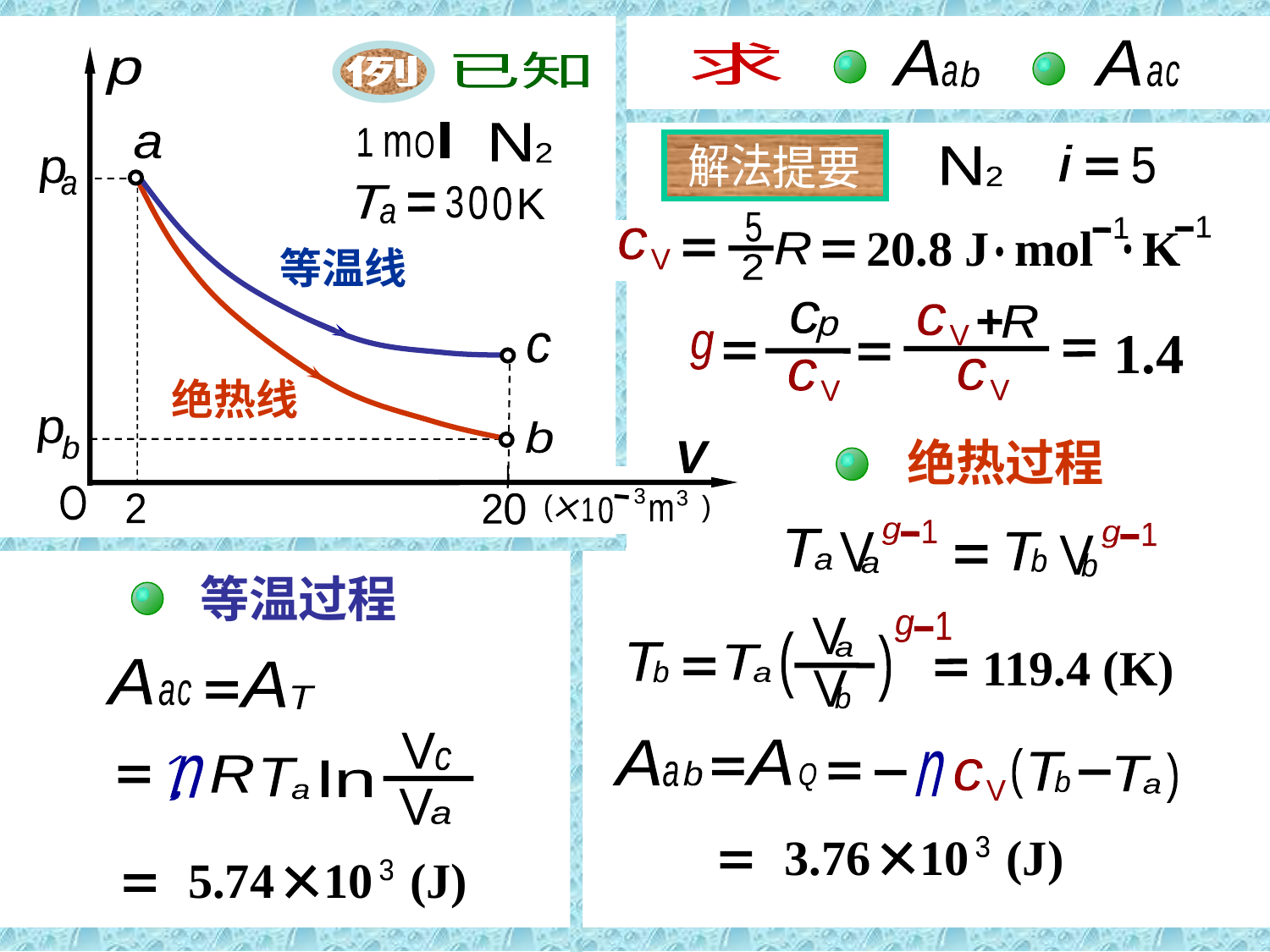

例

已知
p
l
O
m
1
N
2
a

p

a

T
3
0
0

K
a
等温线

c

绝热线
p
b

b

V

O
3
3
(
)

0
1

m
0
2
2
例
２
A
b
a
A
a
c
求

解法
提要
i
5

N
2
20.8 J  mol    K
5
1

1

c
V

R

2
c
p
c
V
R

1.4
γ

c
V
c
V

绝热过程

1

γ
1

γ
T
a
T
b
V
V
b

a
1

γ
V
119.4 (K)
(
)
a
T
b
T
a

V
b
A
Q
A
b
a
(
T
b
(
T
a

ν

c
V
3.76    10   (J)
3

等温过程

A
A

a
c
T
V
c
ν

R
T

ln

a
V
a
5.74    10   (J)
3